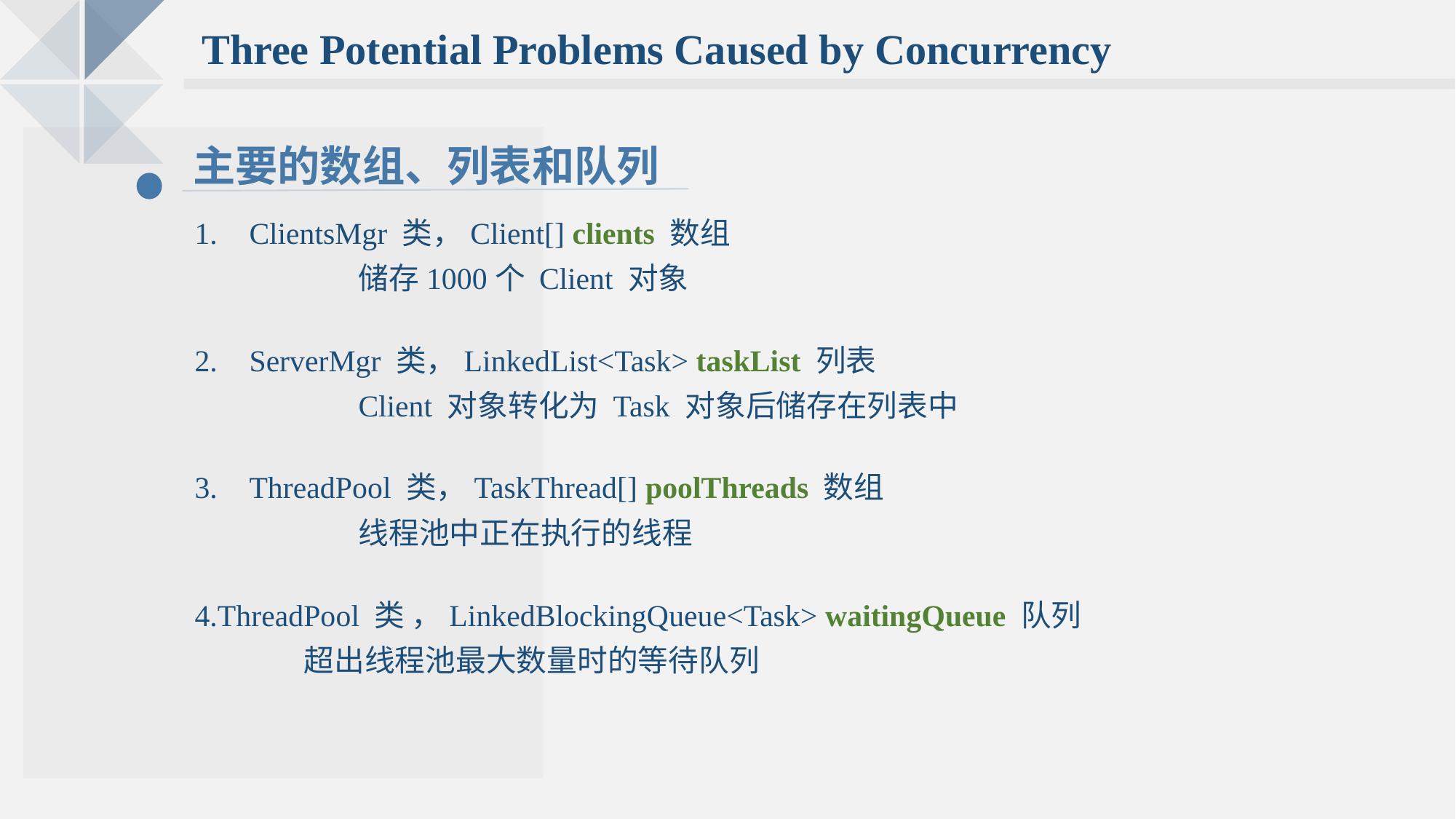

Three Potential Problems Caused by Concurrency

主要的数组、列表和队列

ClientsMgr 类，Client[] clients 数组
	储存1000个 Client 对象

ServerMgr 类，LinkedList<Task> taskList 列表
	Client 对象转化为 Task 对象后储存在列表中

ThreadPool 类，TaskThread[] poolThreads 数组
	线程池中正在执行的线程

ThreadPool 类 ，LinkedBlockingQueue<Task> waitingQueue 队列
超出线程池最大数量时的等待队列